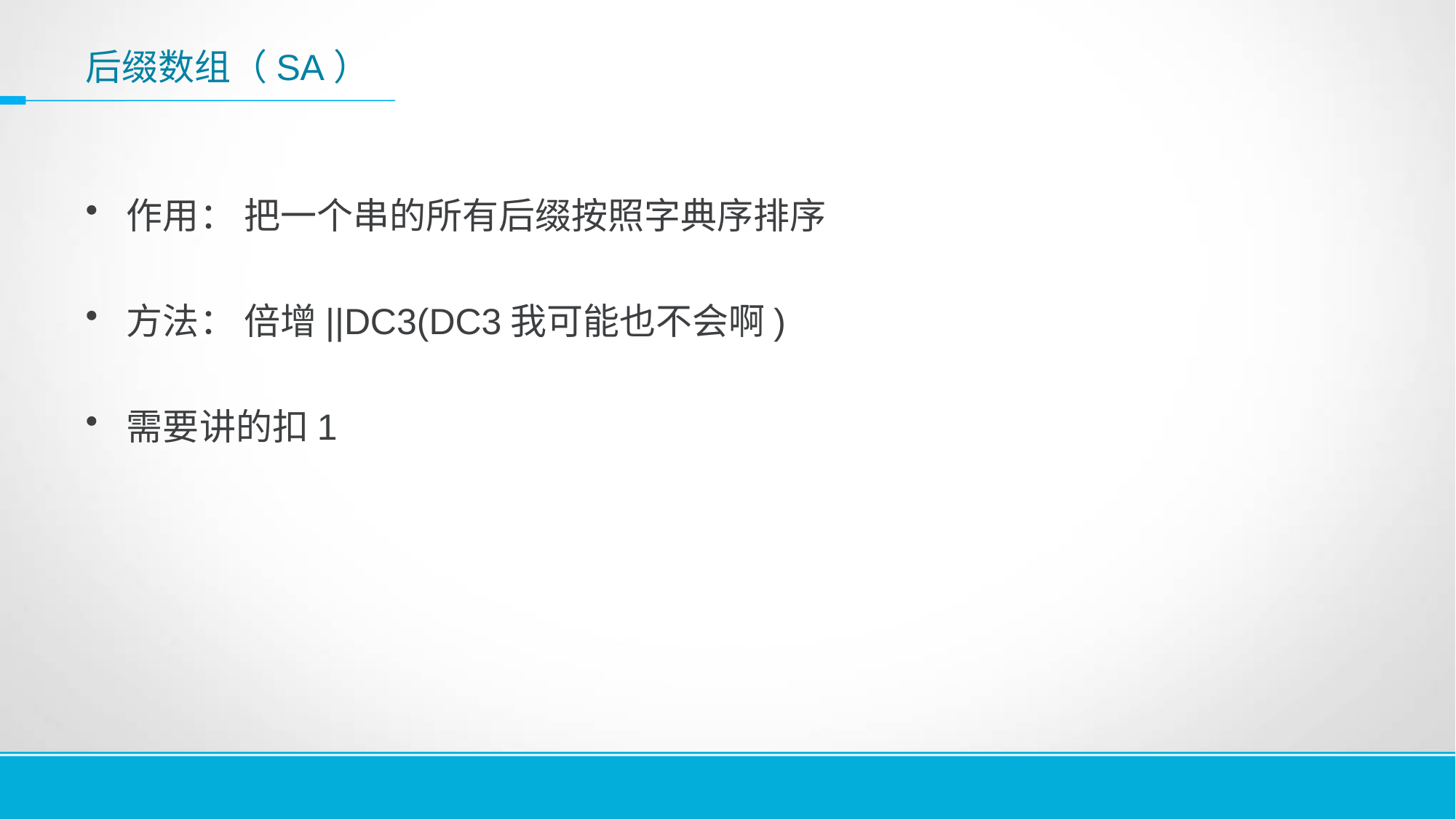

# 后缀数组（SA）

作用： 把一个串的所有后缀按照字典序排序

方法： 倍增||DC3(DC3我可能也不会啊)

需要讲的扣1